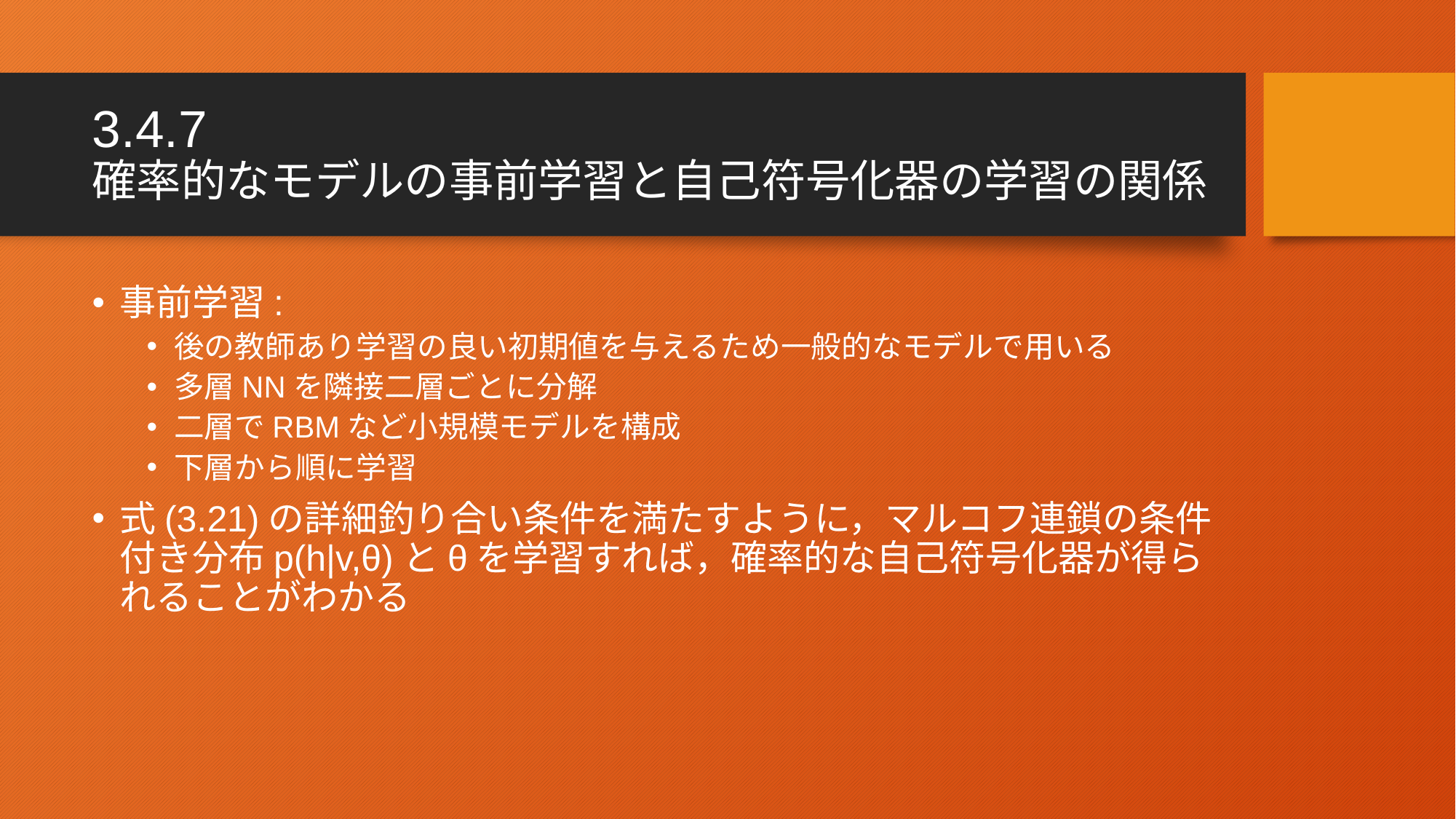

# 3.4.7 確率的なモデルの事前学習と自己符号化器の学習の関係
事前学習:
後の教師あり学習の良い初期値を与えるため一般的なモデルで用いる
多層NNを隣接二層ごとに分解
二層でRBMなど小規模モデルを構成
下層から順に学習
式(3.21)の詳細釣り合い条件を満たすように，マルコフ連鎖の条件付き分布p(h|v,θ)とθを学習すれば，確率的な自己符号化器が得られることがわかる